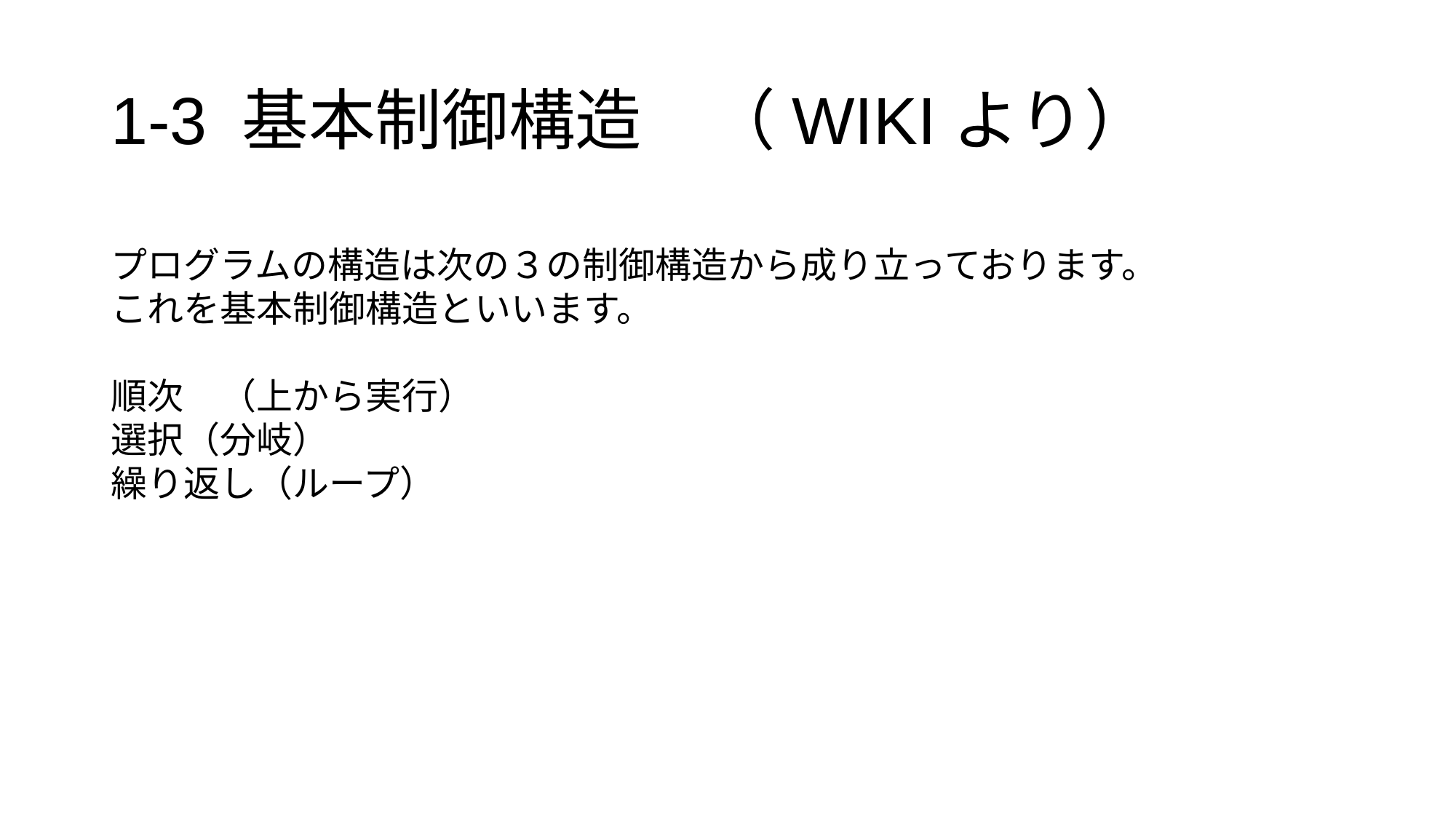

# 1-3 基本制御構造　（WIKIより）
プログラムの構造は次の３の制御構造から成り立っております。
これを基本制御構造といいます。

順次　（上から実行）
選択（分岐）
繰り返し（ループ）